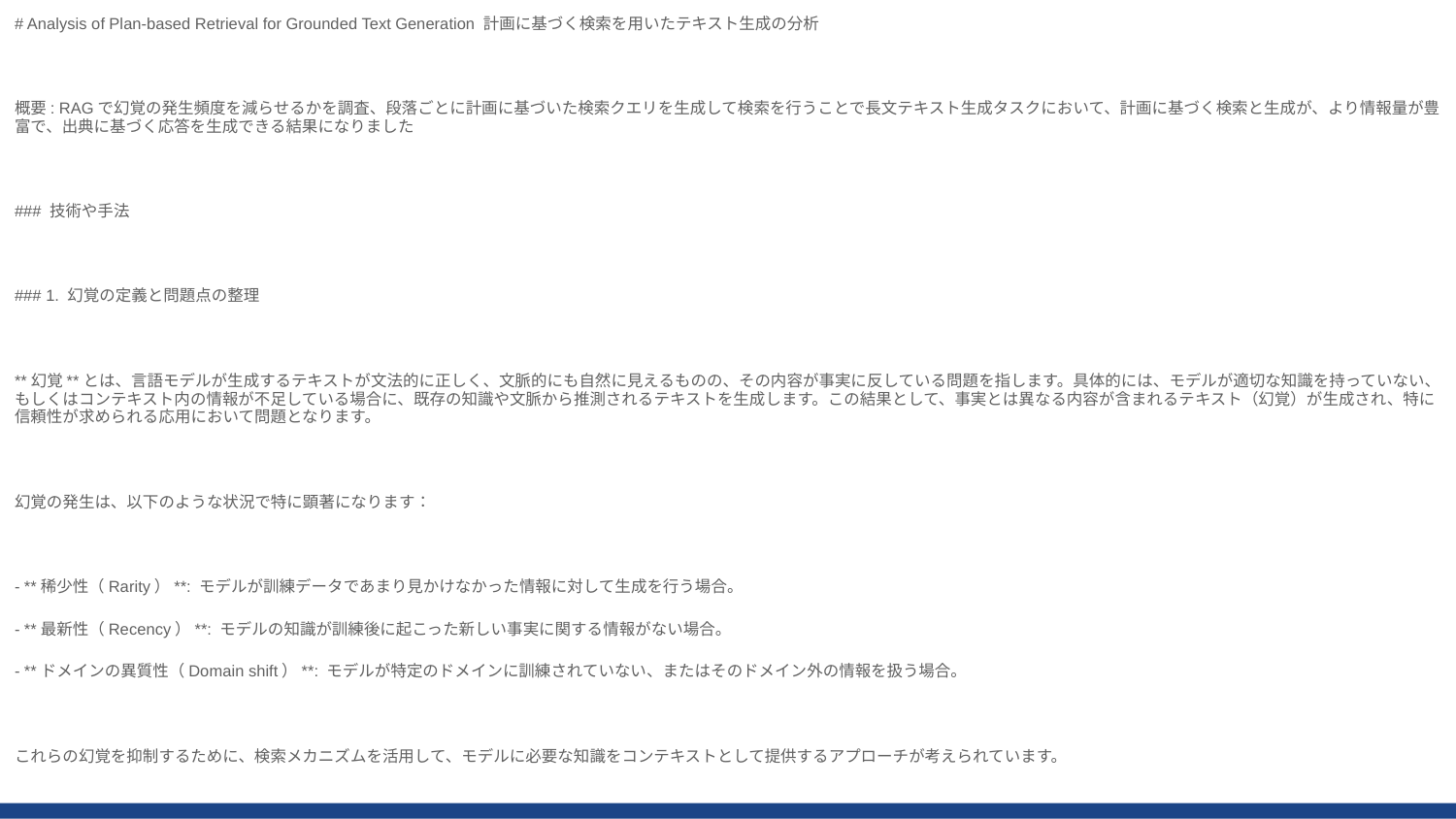

# Analysis of Plan-based Retrieval for Grounded Text Generation 計画に基づく検索を用いたテキスト生成の分析

概要: RAGで幻覚の発生頻度を減らせるかを調査、段落ごとに計画に基づいた検索クエリを生成して検索を行うことで長文テキスト生成タスクにおいて、計画に基づく検索と生成が、より情報量が豊富で、出典に基づく応答を生成できる結果になりました

### 技術や手法

### 1. 幻覚の定義と問題点の整理

**幻覚**とは、言語モデルが生成するテキストが文法的に正しく、文脈的にも自然に見えるものの、その内容が事実に反している問題を指します。具体的には、モデルが適切な知識を持っていない、もしくはコンテキスト内の情報が不足している場合に、既存の知識や文脈から推測されるテキストを生成します。この結果として、事実とは異なる内容が含まれるテキスト（幻覚）が生成され、特に信頼性が求められる応用において問題となります。

幻覚の発生は、以下のような状況で特に顕著になります：

- **稀少性（Rarity）**: モデルが訓練データであまり見かけなかった情報に対して生成を行う場合。
- **最新性（Recency）**: モデルの知識が訓練後に起こった新しい事実に関する情報がない場合。
- **ドメインの異質性（Domain shift）**: モデルが特定のドメインに訓練されていない、またはそのドメイン外の情報を扱う場合。

これらの幻覚を抑制するために、検索メカニズムを活用して、モデルに必要な知識をコンテキストとして提供するアプローチが考えられています。

---

### 2. 計画に基づく検索の導入

**計画に基づく検索**は、言語モデルがテキストを生成する前に、その生成内容に関する計画を立て、その計画に基づいて必要な情報を検索する手法です。このアプローチは以下のステップで進行します：

1. **計画の生成**: 最初に、言語モデルに対して、生成するテキストの概要や構成を計画として書き出すように指示します。この計画は通常、段落単位で行われ、各段落でカバーすべき内容や質問をリストアップします。例えば、ある人物のバイオグラフィを生成する場合、次のような計画が考えられます：
    - **段落1**: 人物の生誕地、教育歴
    - **段落2**: 主な著作やそのテーマ
    - **段落3**: 受賞歴や評価
2. **クエリの生成**: 各段落で取り上げるべき内容に基づいて、より詳細な検索クエリが生成されます。このクエリ生成は、各段落の計画と、最初に得られた検索結果に基づいて行われます。これにより、モデルが生成するテキストがより具体的で正確な情報に基づくようになります。
3. **検索の実行**: 生成されたクエリを使用して、Web検索やドキュメント内検索を行い、必要な情報を収集します。このステップでは、より精細な情報を取得し、最終生成物の信頼性を高めることが目的です。

---

### 3. 検索結果の組み込み

**検索結果の組み込み**は、検索によって得られた情報をモデルのコンテキストとして使用し、テキスト生成に反映させるプロセスです。以下の方法で行われます：

1. **初期検索結果の使用**: 最初のクエリに基づいて取得した検索結果を、モデルの入力コンテキストに組み込みます。このコンテキストには、検索結果のタイトルやスニペットが含まれ、これにより、モデルは生成中にこれらの情報を参照できます。
2. **計画に基づく追加検索**: 計画に基づく詳細な質問に応じた追加検索が行われ、さらに細かい情報が収集されます。この結果、モデルはより多くの事実をコンテキストとして持つことになり、幻覚の発生を減らします。
3. **検索結果の最適化**: 最後に、これらの結果を再度コンテキストに組み込み、モデルがより正確かつ事実に基づいたテキストを生成できるようにします。検索結果が複数ある場合、関連性の高いものを優先的に使用します。また、答えの得られない質問に対しては、明示的に「回答不可」としてマークすることで、無駄な生成を防ぎます。

---

### 4. 実証的評価

この手法の有効性は、実際の長文テキスト生成タスクで評価されています。評価には以下のポイントが含まれます：

**1.1. アトリビューション (Attribution)**

- **評価目的**: モデルが生成するテキストが出典に基づいているか、すなわち「幻覚」がどの程度抑制されているかを評価します。
- **手法**: `Attributable to Identified Sources (AIS)` メトリクスを使用して、生成されたテキストの各文が提供されたソースに基づいているかどうかを自動的に評価します。AISメトリクスには以下の3つのバリエーションがあります：
    - **Strict AIS**: 生成されたテキスト全体が出典に基づいている文のみで構成されている割合。
    - **Macro AIS**: 各生成文が出典に基づいている割合の平均。
    - **Micro AIS**: 全生成文の中で出典に基づいている文の割合。

**1.2. ROUGE 精度 (Rouge Precision)**

- **評価目的**: 生成されたテキストと検索によって取得されたソースドキュメントとの重複度合いを評価します。これは、モデルがソースに忠実な内容を生成しているかどうかを測定します。
- **手法**: `ROUGE-1 (R1)`、`ROUGE-2 (R2)`、`ROUGE-Lsum (RL)` メトリクスを用いて、生成文と参照ソースの単語レベルおよびフレーズレベルでの一致度を測定します。

**1.3. テキストの長さ**

- **評価目的**: 各手法で生成されたテキストの長さを測定します。テキストが長くなることで、出典に基づいた事実が増える可能性があり、また生成された内容が詳細であるかどうかを示す指標となります。
- **手法**: 生成されたテキストの単語数をカウントし、異なる手法の間で比較します。

**1.4. 人間評価 (Human Evaluation)**

- **評価目的**: 自動評価メトリクスが捉えきれない、生成されたテキストの流暢さや情報の質を評価します。
- **手法**: 人間の評価者が生成テキストの流暢さや内容の正確さを評価しますが、この評価は補足的なものであり、主な焦点は自動評価メトリクスにあります。

---

### 2. 使用されたデータセット

**2.1. Researcher データセット**

- **内容**: 研究者のバイオグラフィを生成するためのデータセット。具体的には、NeurIPS 2023やASTMH 2023、Nordic Particle Physics Meeting 2023、ACLAなどの学会や委員会のメンバーに関する情報を収集しています。
- **目的**: 主に低頻度で言及される人物についてのバイオグラフィを生成するために使用され、モデルの知識ベース外の情報処理能力をテストするのに適しています。

**2.2. Wiki-Ent データセット**

- **内容**: Wikipediaに存在する人物に関するデータセット。比較的頻繁に言及されるエンティティについてのバイオグラフィを生成するために使用されます。
- **目的**: モデルのパラメトリック知識に基づく生成精度を測定し、Wikipediaページを持つエンティティに対するモデルの応答を評価します。

**2.3. Wiki-Event データセット**

- **内容**: Wikipediaに記載されているイベントに関するデータセット。主にイベントの要約生成を目的としています。
- **目的**: モデルが既知のイベントに対して正確な要約を生成できるかどうかを評価します。

**2.4. News Events データセット**

- **内容**: 2023年8月以降に発生した最近のニュースイベントに関するデータセット。これらのイベントはモデルの知識カットオフ後に発生したため、モデルのパラメトリック知識外の情報です。
- **目的**: モデルが最新の情報に対応し、適切な生成を行えるかを評価します。

---

### 評価の結果

- **Strict AIS**では、計画に基づく検索が従来の検索手法よりも高いスコアを示し、特に長文生成において有効であることが確認されました。
- **ROUGE Precision**では、計画に基づく手法が高い精度を示し、ソース情報に忠実なテキストを生成する能力が向上していることが示されました。
- **テキストの長さ**については、計画に基づく手法が全体的に長いテキストを生成し、より詳細な説明を提供できることがわかりました。